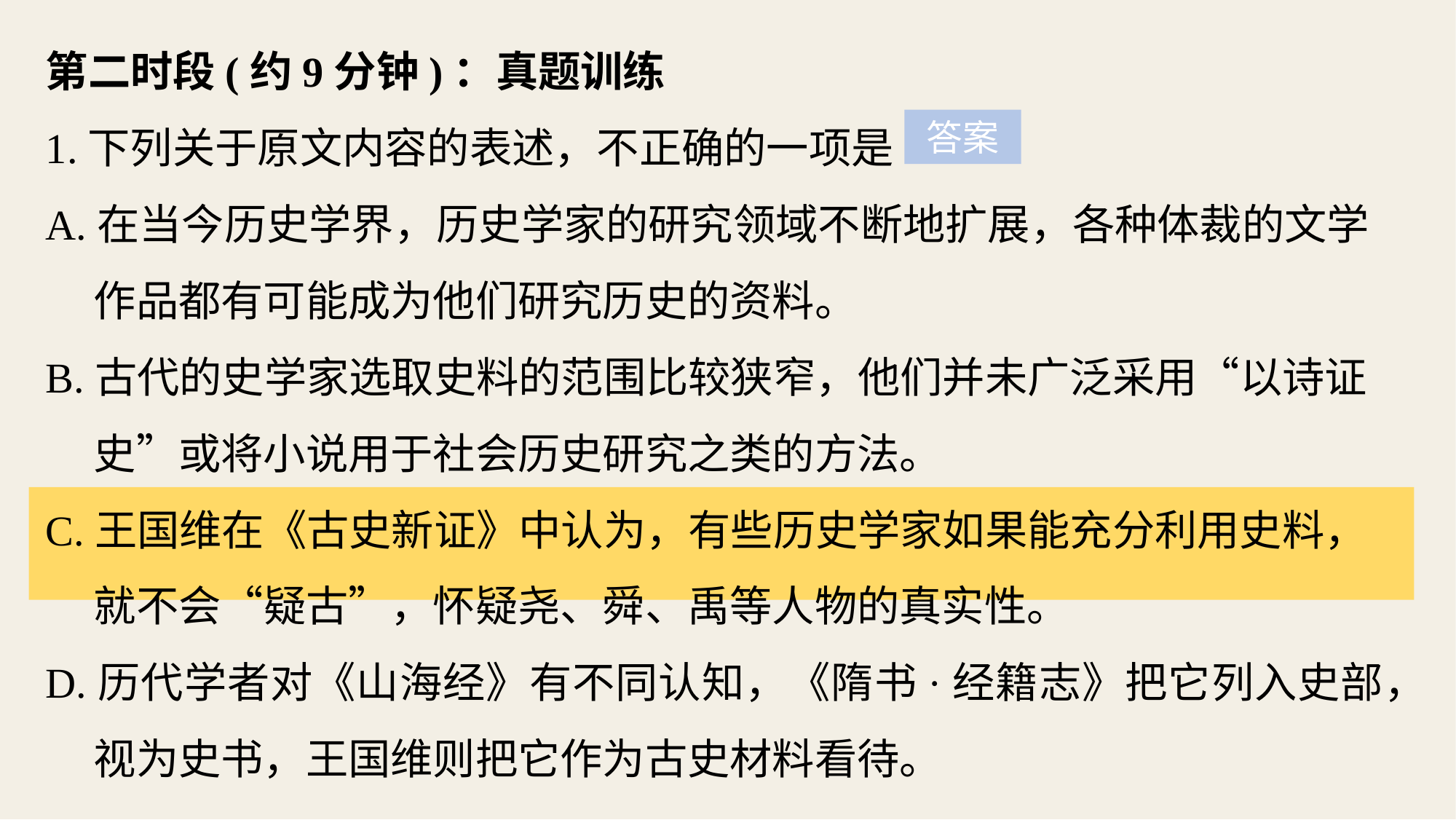

第二时段(约9分钟)：真题训练
1.下列关于原文内容的表述，不正确的一项是
A.在当今历史学界，历史学家的研究领域不断地扩展，各种体裁的文学
    作品都有可能成为他们研究历史的资料。
B.古代的史学家选取史料的范围比较狭窄，他们并未广泛采用“以诗证
    史”或将小说用于社会历史研究之类的方法。
C.王国维在《古史新证》中认为，有些历史学家如果能充分利用史料，
    就不会“疑古”，怀疑尧、舜、禹等人物的真实性。
D.历代学者对《山海经》有不同认知，《隋书·经籍志》把它列入史部，
    视为史书，王国维则把它作为古史材料看待。
答案